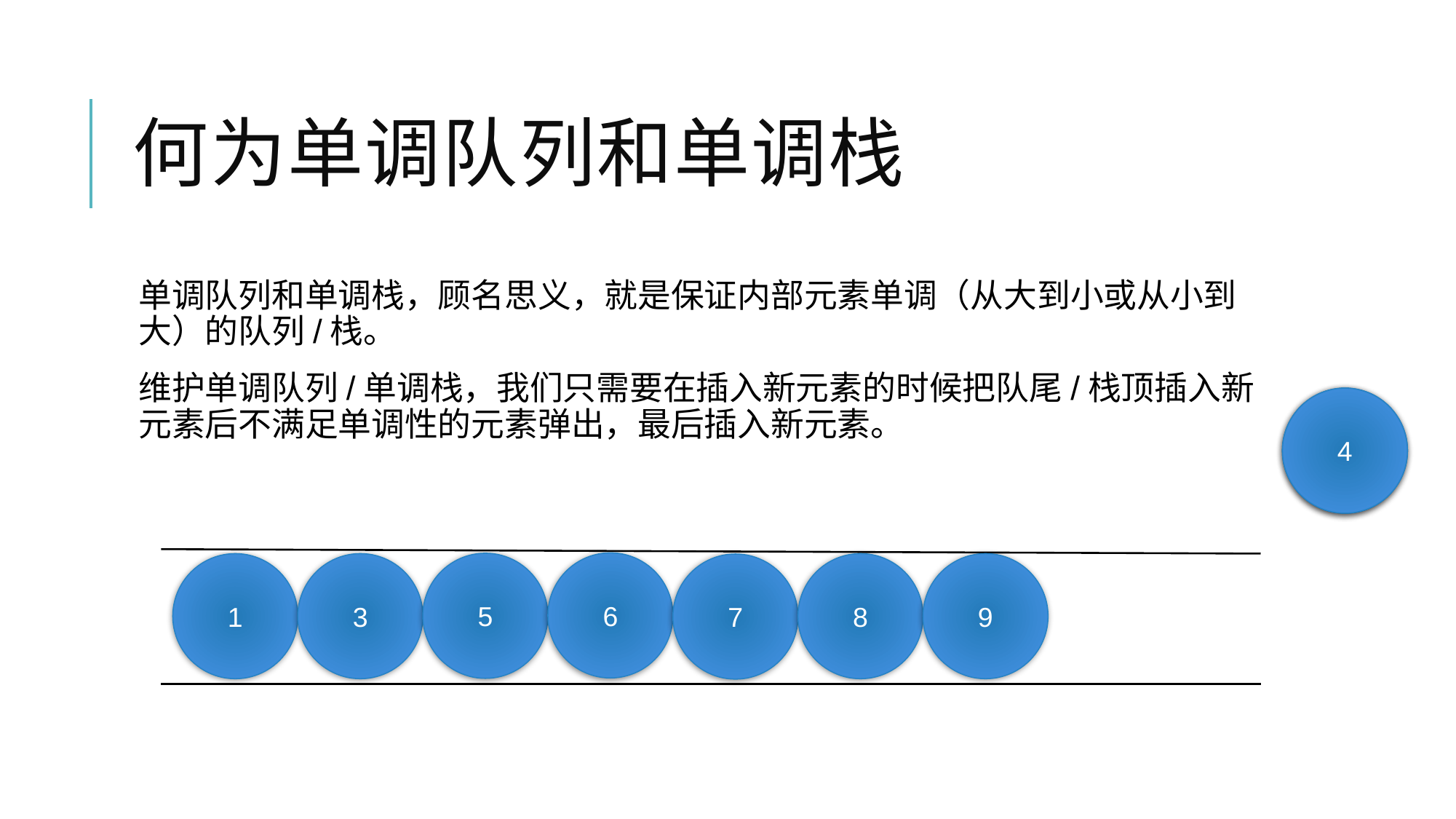

# 何为单调队列和单调栈
单调队列和单调栈，顾名思义，就是保证内部元素单调（从大到小或从小到大）的队列/栈。
维护单调队列/单调栈，我们只需要在插入新元素的时候把队尾/栈顶插入新元素后不满足单调性的元素弹出，最后插入新元素。

4
2
6
5
1
3
8
9
7